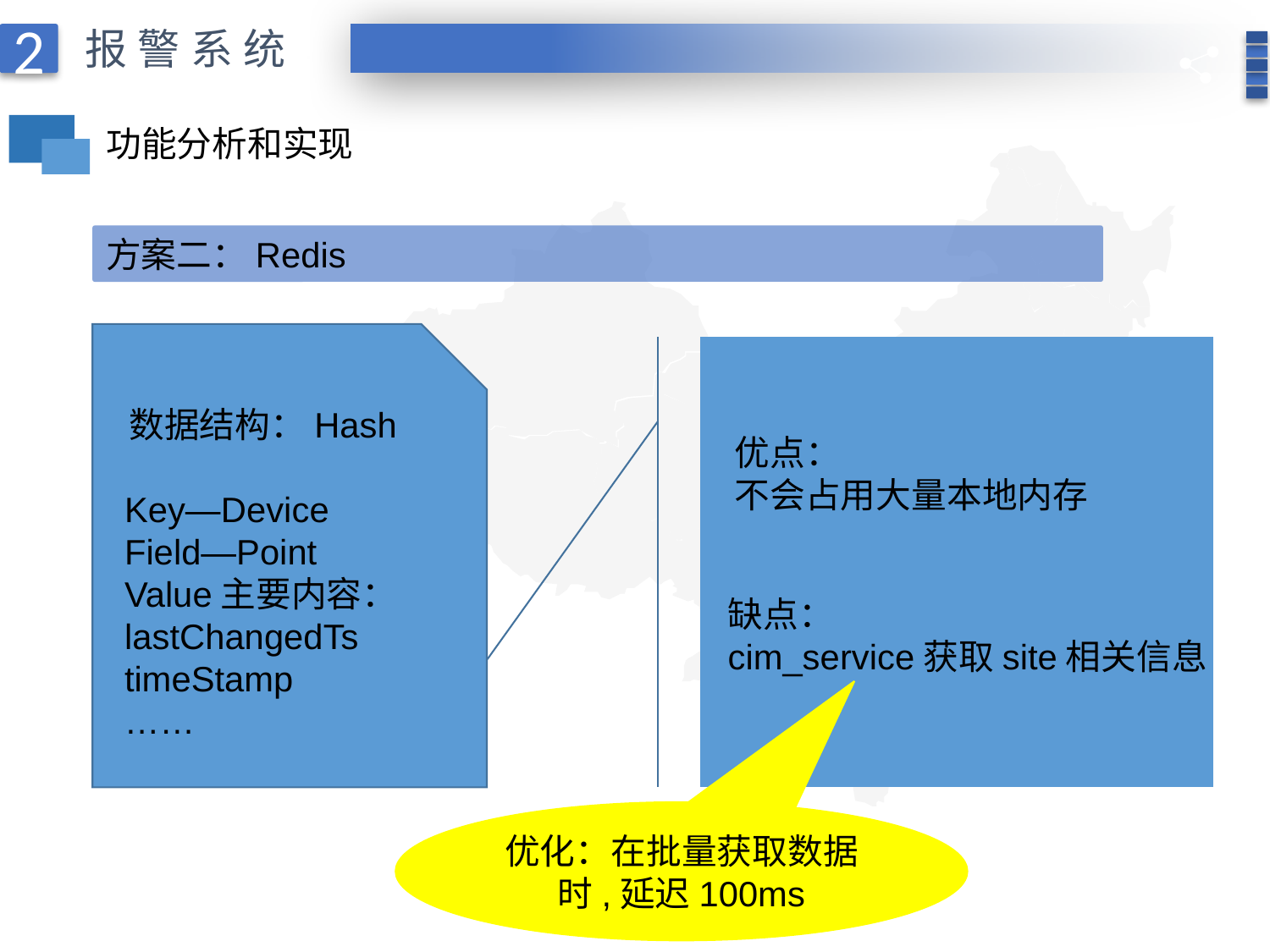

报警系统
2

功能分析和实现
方案二：Redis
  数据结构：Hash

  Key—Device
  Field—Point
  Value主要内容：
  lastChangedTs
  timeStamp
  ……

优点：
不会占用大量本地内存
缺点：
cim_service获取site相关信息
优化：在批量获取数据时,延迟100ms